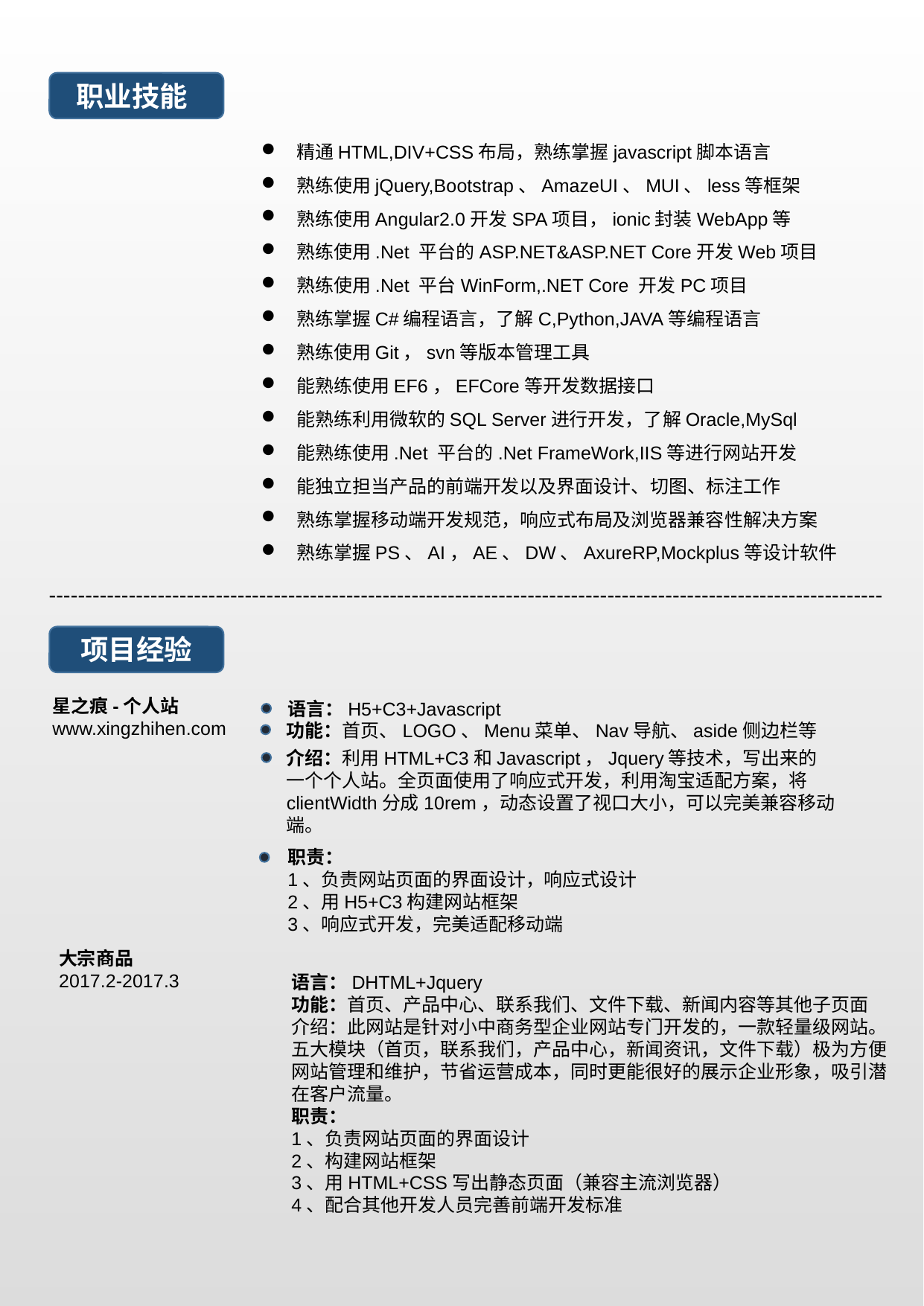

职业技能
精通HTML,DIV+CSS布局，熟练掌握javascript脚本语言
熟练使用jQuery,Bootstrap、AmazeUI、MUI、less等框架
熟练使用Angular2.0开发SPA项目，ionic封装WebApp等
熟练使用.Net 平台的ASP.NET&ASP.NET Core开发Web项目
熟练使用.Net 平台WinForm,.NET Core 开发PC项目
熟练掌握C#编程语言，了解C,Python,JAVA等编程语言
熟练使用Git，svn等版本管理工具
能熟练使用EF6，EFCore等开发数据接口
能熟练利用微软的SQL Server进行开发，了解Oracle,MySql
能熟练使用.Net 平台的.Net FrameWork,IIS等进行网站开发
能独立担当产品的前端开发以及界面设计、切图、标注工作
熟练掌握移动端开发规范，响应式布局及浏览器兼容性解决方案
熟练掌握PS、AI，AE、DW、AxureRP,Mockplus等设计软件
-------------------------------------------------------------------------------------------------------------------

项目经验
星之痕-个人站
www.xingzhihen.com
语言：H5+C3+Javascript

功能：首页、LOGO、Menu菜单、Nav导航、aside侧边栏等

介绍：利用HTML+C3和Javascript，Jquery等技术，写出来的一个个人站。全页面使用了响应式开发，利用淘宝适配方案，将clientWidth分成10rem，动态设置了视口大小，可以完美兼容移动端。

职责：
1、负责网站页面的界面设计，响应式设计
2、用H5+C3构建网站框架
3、响应式开发，完美适配移动端

大宗商品
2017.2-2017.3
语言：DHTML+Jquery
功能：首页、产品中心、联系我们、文件下载、新闻内容等其他子页面
介绍：此网站是针对小中商务型企业网站专门开发的，一款轻量级网站。五大模块（首页，联系我们，产品中心，新闻资讯，文件下载）极为方便网站管理和维护，节省运营成本，同时更能很好的展示企业形象，吸引潜在客户流量。
职责：
1、负责网站页面的界面设计
2、构建网站框架
3、用HTML+CSS写出静态页面（兼容主流浏览器）
4、配合其他开发人员完善前端开发标准